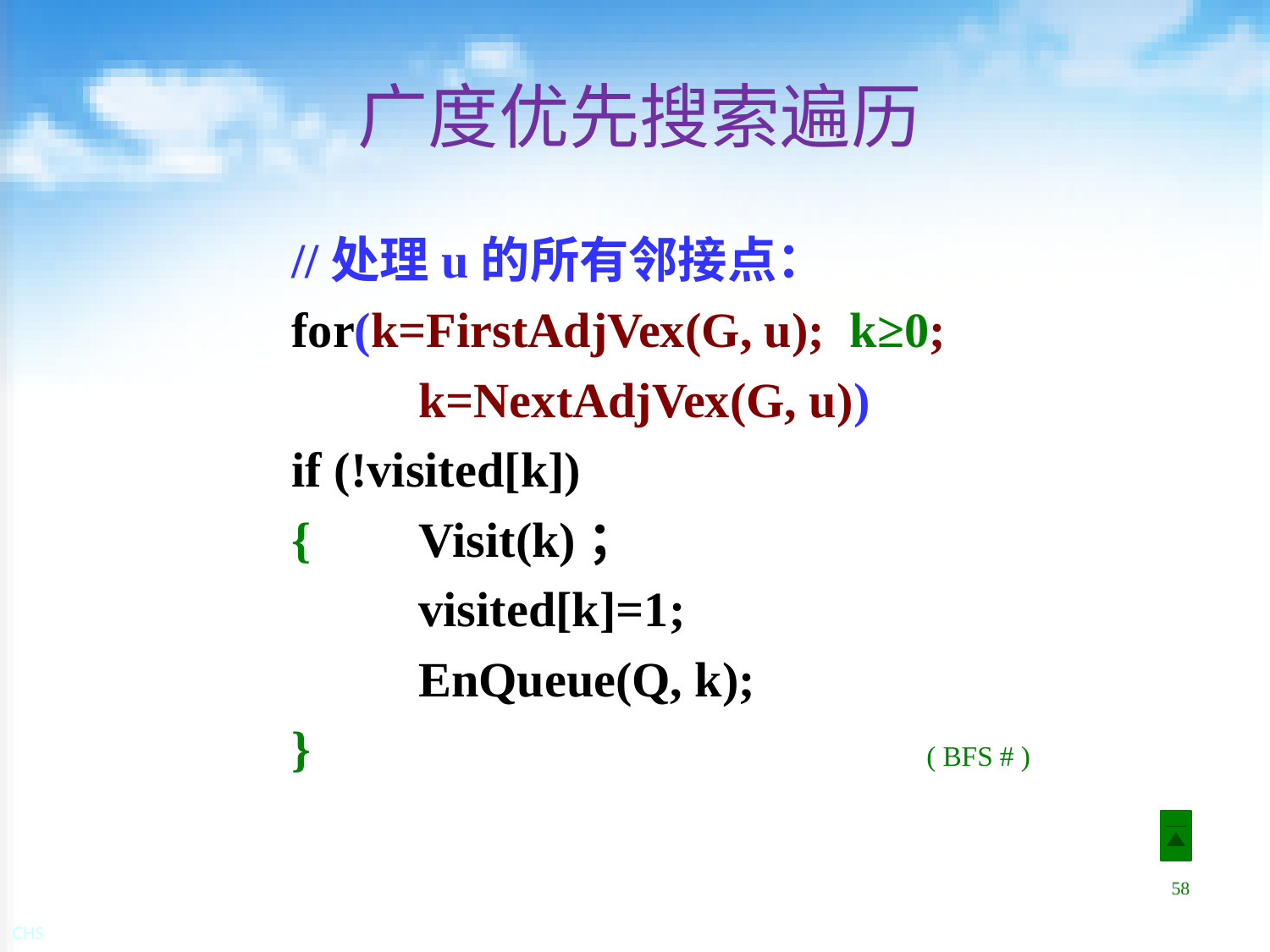

# 广度优先搜索遍历
	//处理u的所有邻接点：
	for(k=FirstAdjVex(G, u);  k≥0;
		k=NextAdjVex(G, u))
	if (!visited[k])
	{	Visit(k)；
		visited[k]=1;
		EnQueue(Q, k);
	}					( BFS # )

58